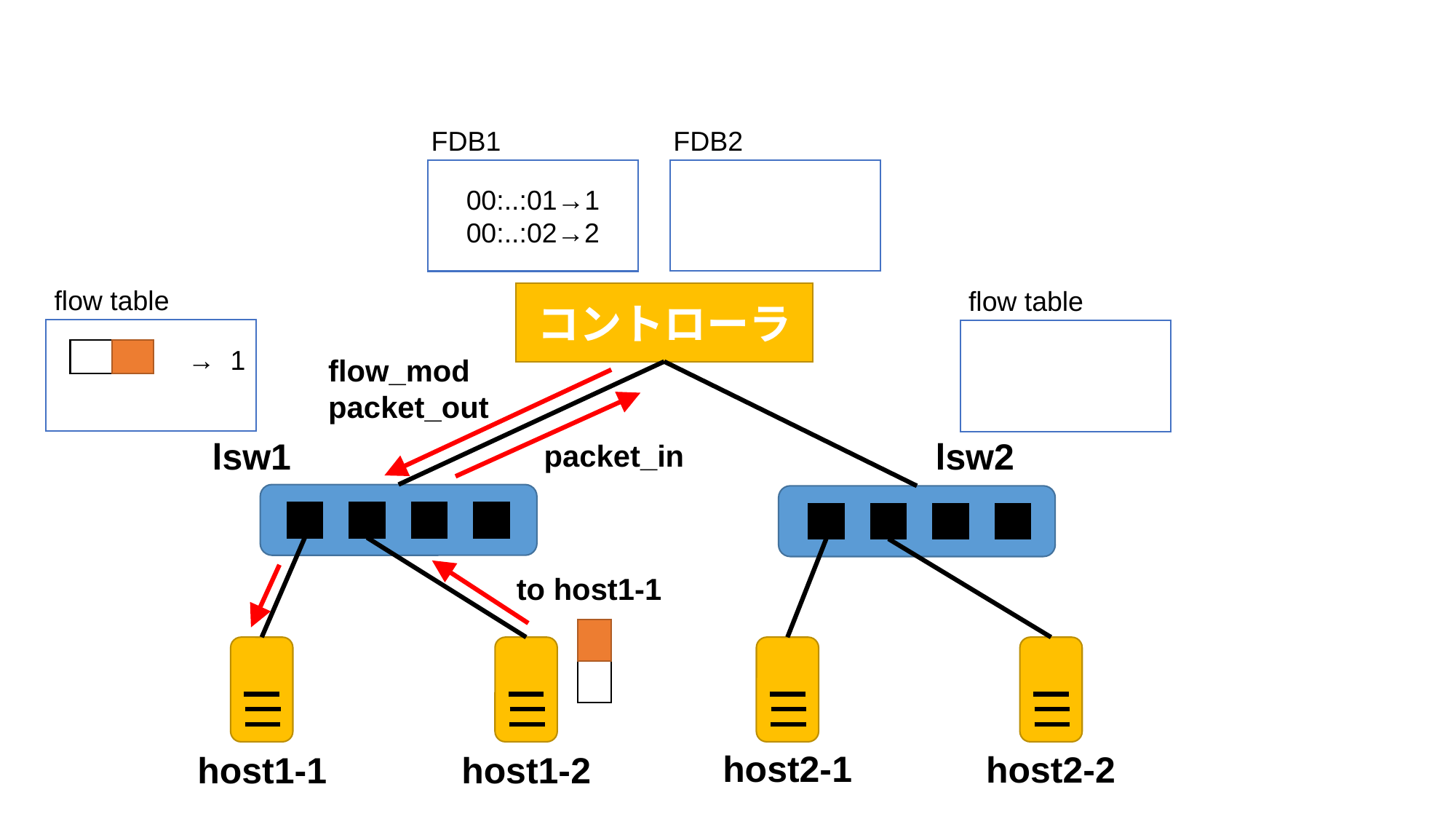

FDB2

FDB1
00:..:01→1
00:..:02→2
flow table
→  1

flow table

コントローラ

flow_mod
packet_out
lsw1
lsw2
packet_in

to host1-1

host2-1
host2-2
host1-2
host1-1